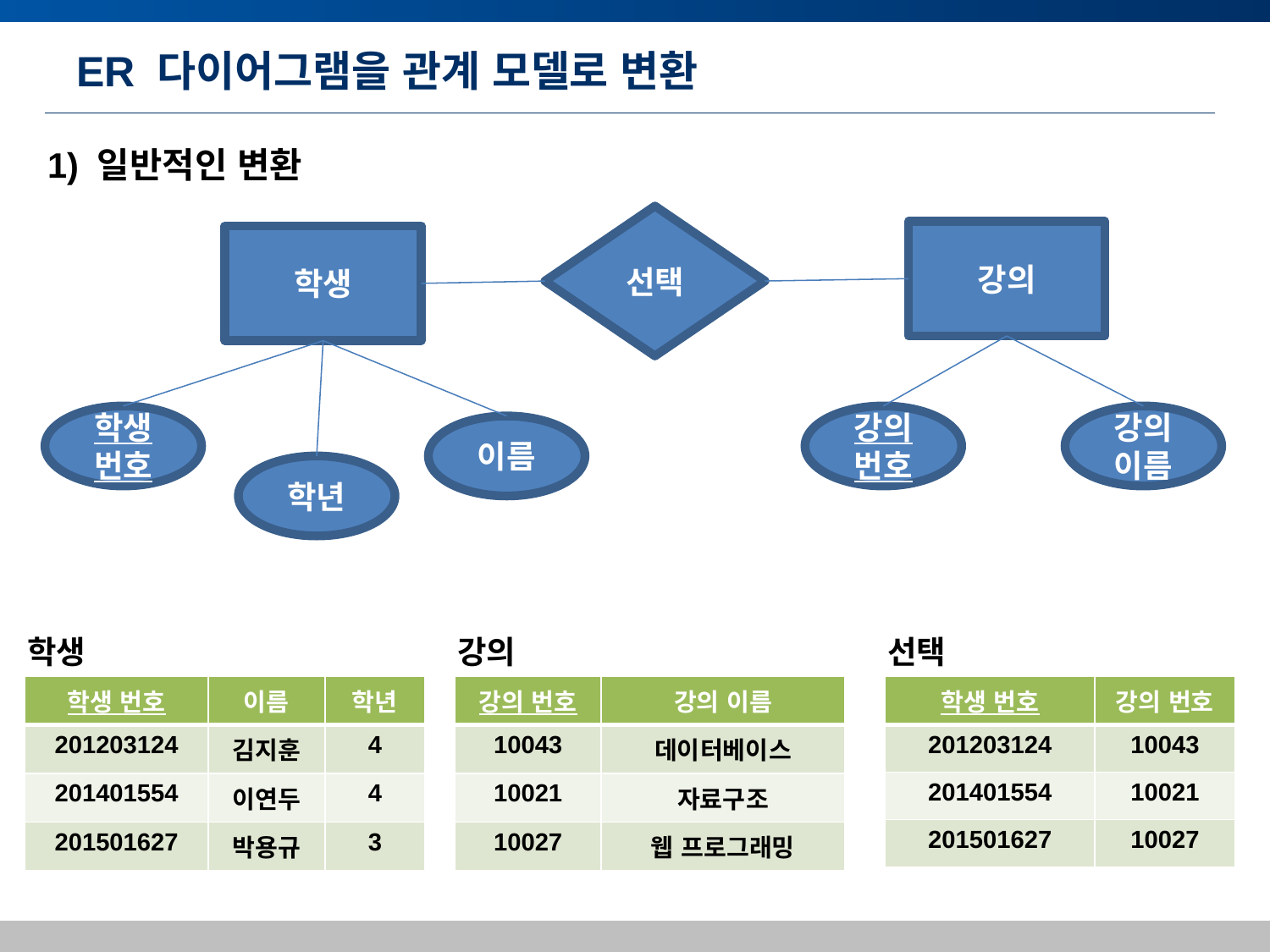

# ER 다이어그램을 관계 모델로 변환
1) 일반적인 변환
선택
강의
학생
학생번호
강의번호
강의이름
이름
학년
학생
강의
선택
| 학생 번호 | 이름 | 학년 |
| --- | --- | --- |
| 201203124 | 김지훈 | 4 |
| 201401554 | 이연두 | 4 |
| 201501627 | 박용규 | 3 |
| 강의 번호 | 강의 이름 |
| --- | --- |
| 10043 | 데이터베이스 |
| 10021 | 자료구조 |
| 10027 | 웹 프로그래밍 |
| 학생 번호 | 강의 번호 |
| --- | --- |
| 201203124 | 10043 |
| 201401554 | 10021 |
| 201501627 | 10027 |